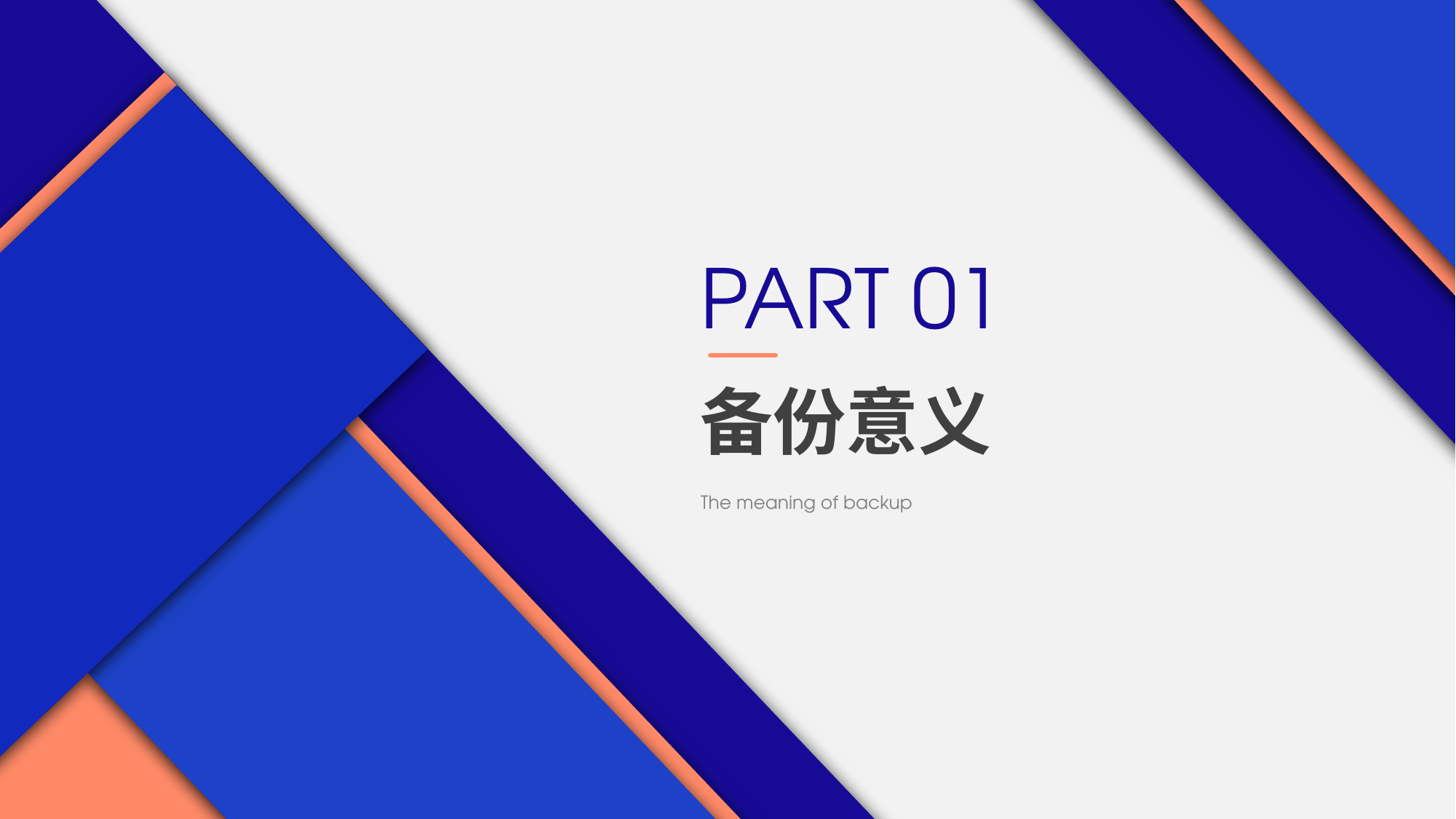

PART 01

备份意义
The meaning of backup